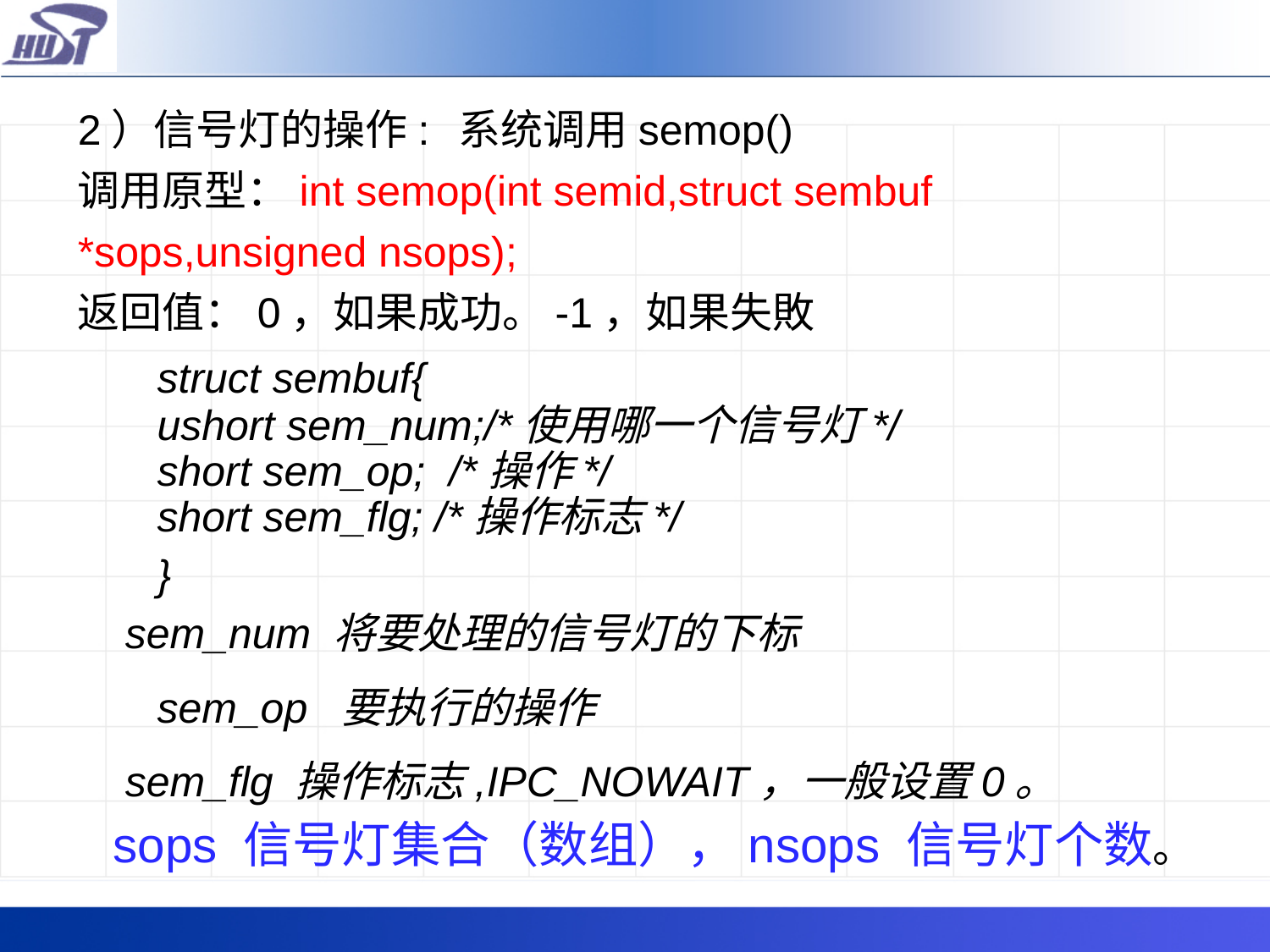

# 2）信号灯的操作:	系统调用semop() 调用原型：int semop(int semid,struct sembuf *sops,unsigned nsops); 返回值：0，如果成功。-1，如果失敗
	struct sembuf{
ushort sem_num;/*使用哪一个信号灯*/
short sem_op;  /*操作*/
short sem_flg; /*操作标志*/
	}
    sem_num 将要处理的信号灯的下标
	sem_op  要执行的操作
    sem_flg 操作标志,IPC_NOWAIT，一般设置0。
   sops 信号灯集合（数组），nsops 信号灯个数。